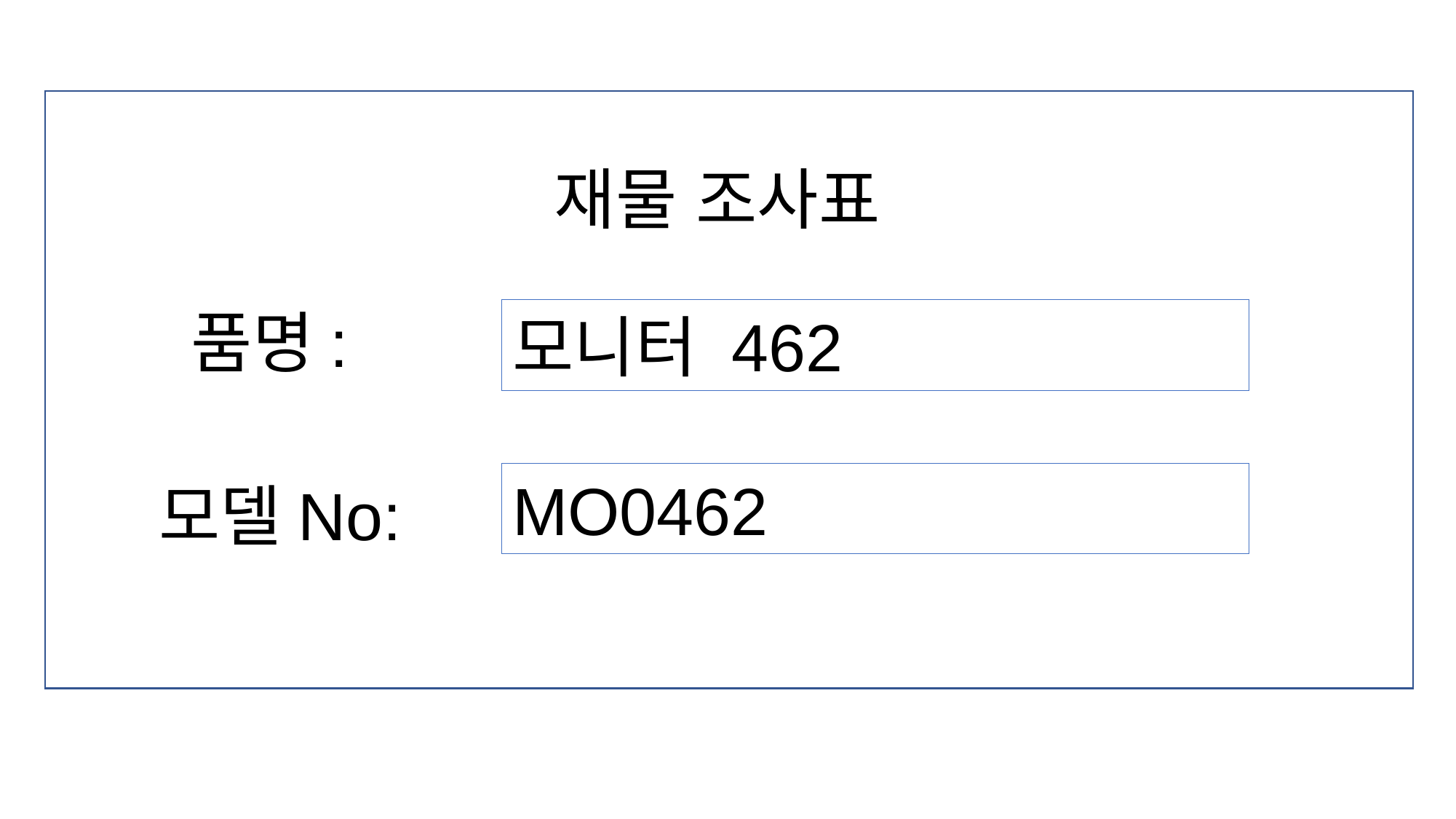

재물 조사표
품명:
모니터 462
MO0462
모델No: